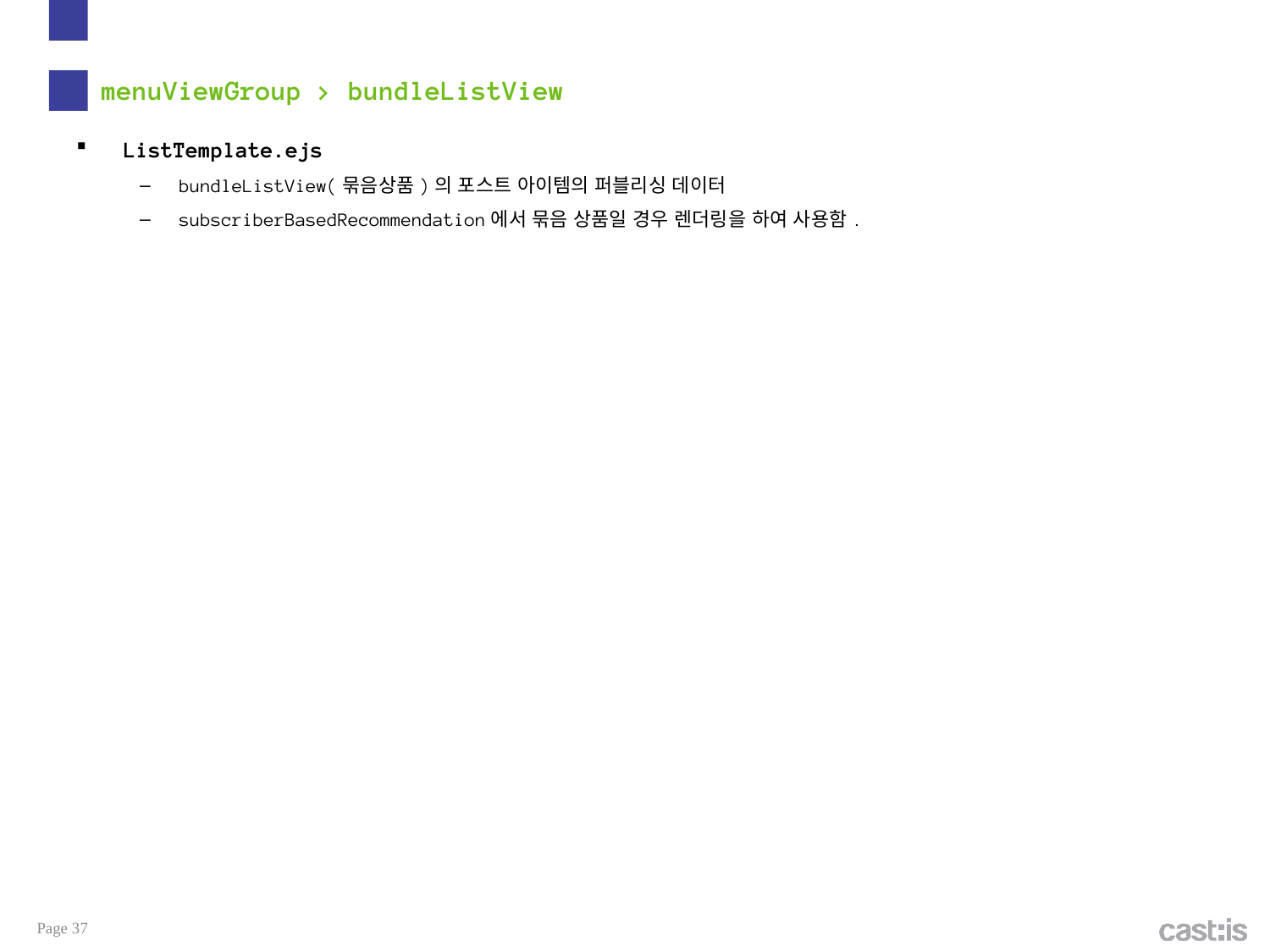

# menuViewGroup > bundleListView
ListTemplate.ejs
bundleListView(묶음상품)의 포스트 아이템의 퍼블리싱 데이터
subscriberBasedRecommendation에서 묶음 상품일 경우 렌더링을 하여 사용함.

Page 37